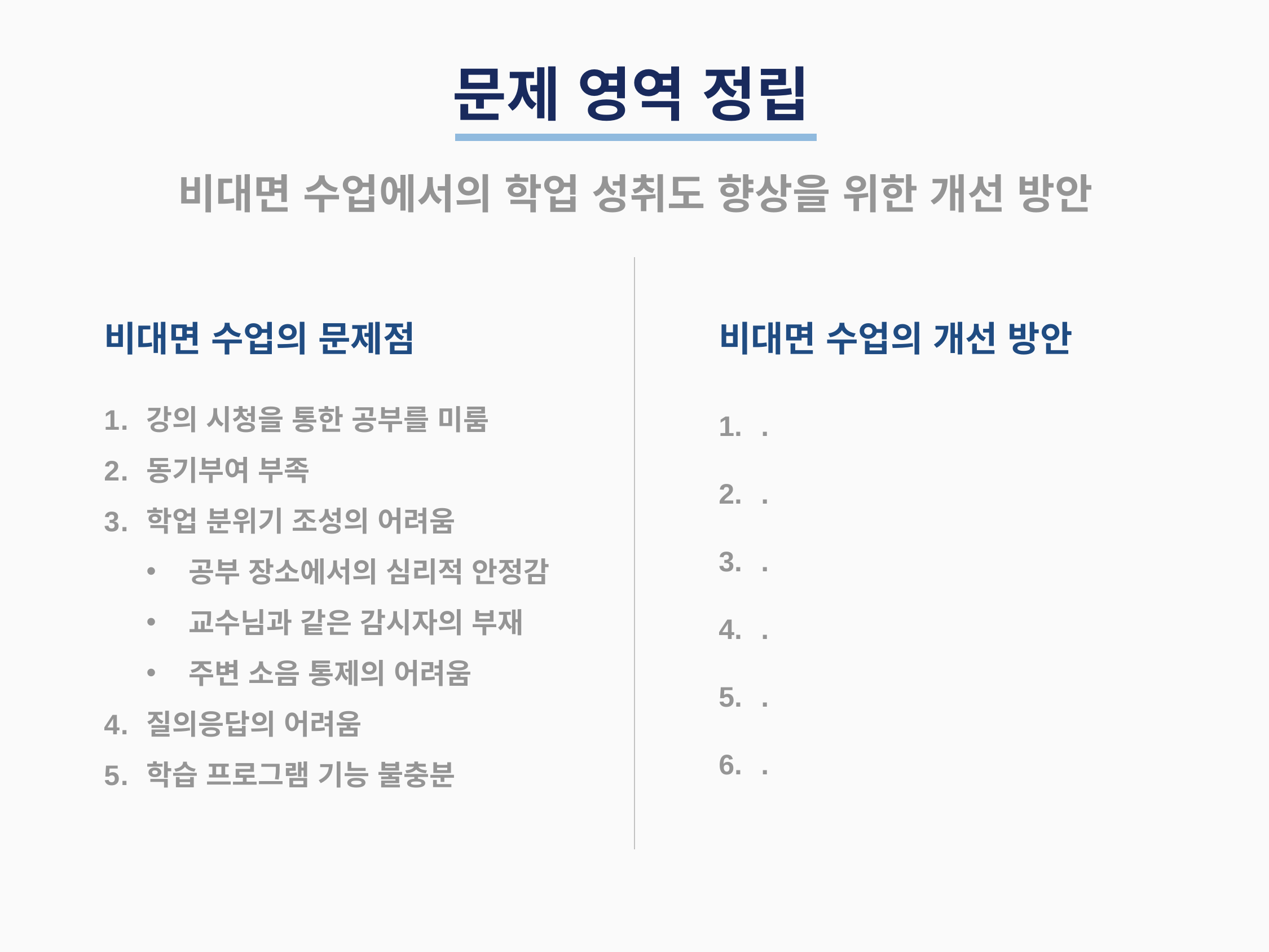

문제 영역 정립
비대면 수업에서의 학업 성취도 향상을 위한 개선 방안
비대면 수업의 문제점
강의 시청을 통한 공부를 미룸
동기부여 부족
학업 분위기 조성의 어려움
공부 장소에서의 심리적 안정감
교수님과 같은 감시자의 부재
주변 소음 통제의 어려움
질의응답의 어려움
학습 프로그램 기능 불충분
비대면 수업의 개선 방안
.
.
.
.
.
.